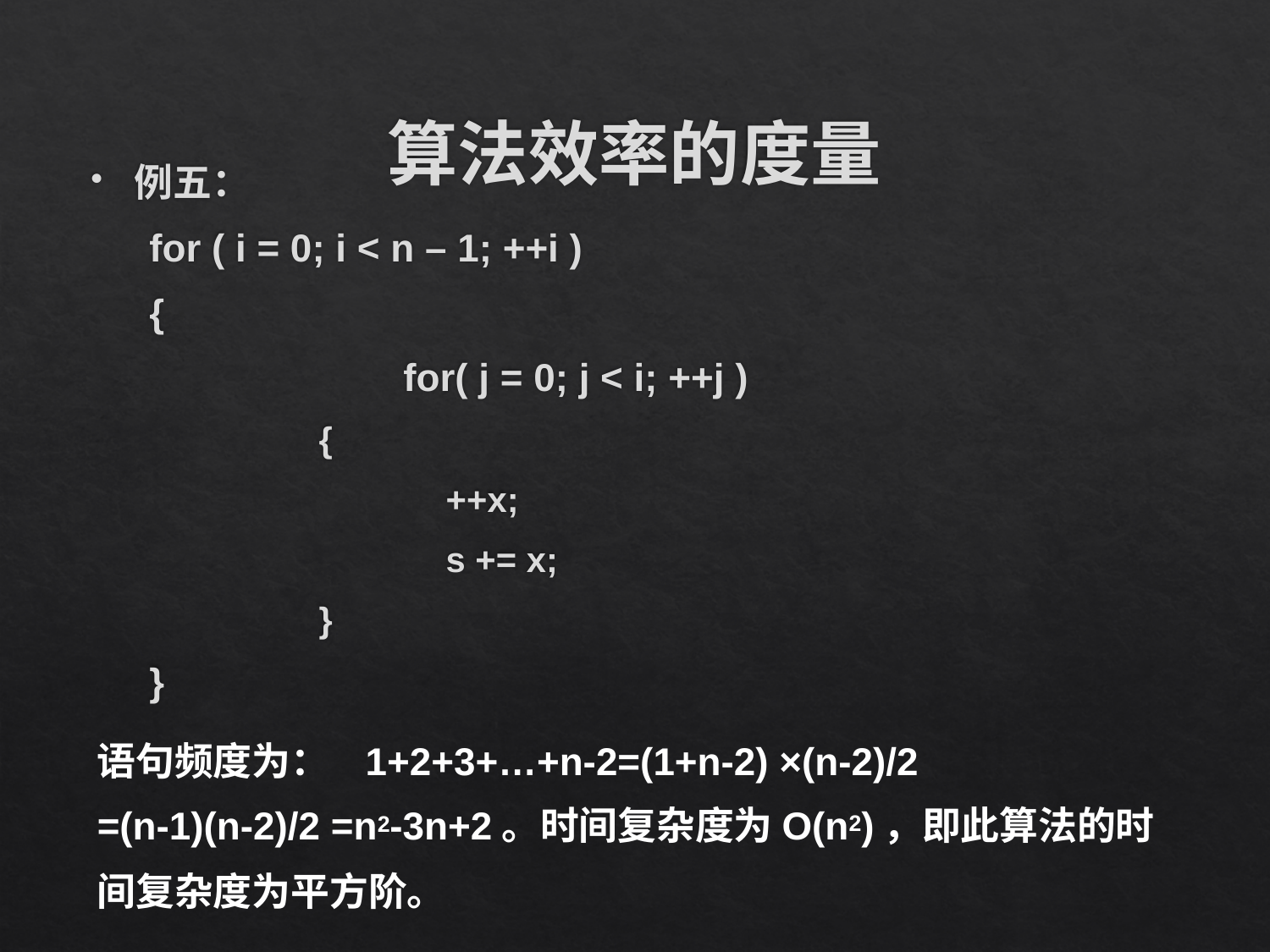

# 算法效率的度量
例五：
for ( i = 0; i < n – 1; ++i )
{
		for( j = 0; j < i; ++j )
	{
		++x;
		s += x;
	}
}

语句频度为：   1+2+3+…+n-2=(1+n-2) ×(n-2)/2
=(n-1)(n-2)/2 =n2-3n+2。时间复杂度为O(n2)，即此算法的时间复杂度为平方阶。